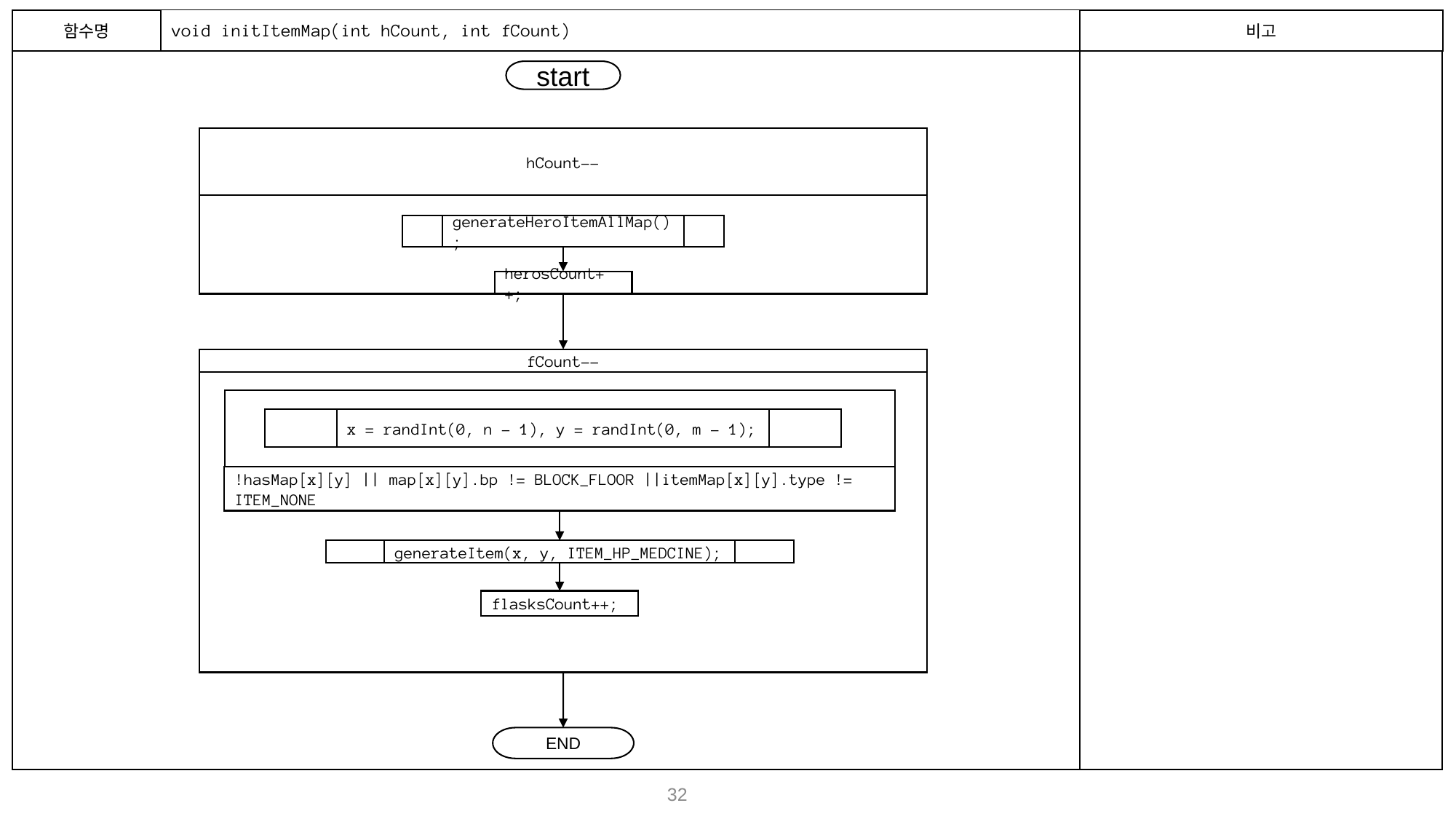

함수명
# void initItemMap(int hCount, int fCount)
비고

start

hCount--
generateHeroItemAllMap();
herosCount++;
fCount--

x = randInt(0, n - 1), y = randInt(0, m - 1);
!hasMap[x][y] || map[x][y].bp != BLOCK_FLOOR ||itemMap[x][y].type != ITEM_NONE
generateItem(x, y, ITEM_HP_MEDCINE);
flasksCount++;
END
32